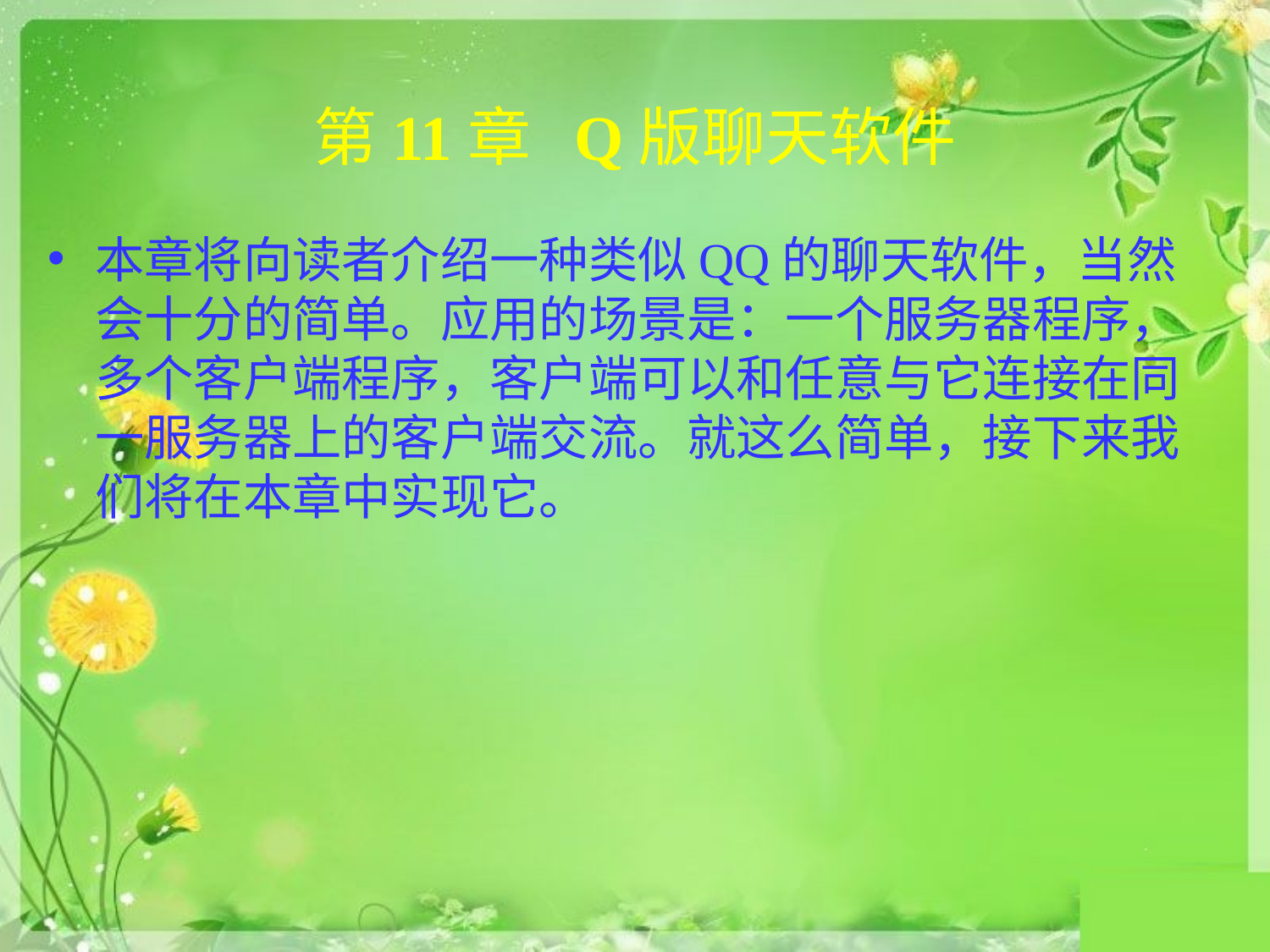

# 第11章  Q版聊天软件
本章将向读者介绍一种类似QQ的聊天软件，当然会十分的简单。应用的场景是：一个服务器程序，多个客户端程序，客户端可以和任意与它连接在同一服务器上的客户端交流。就这么简单，接下来我们将在本章中实现它。